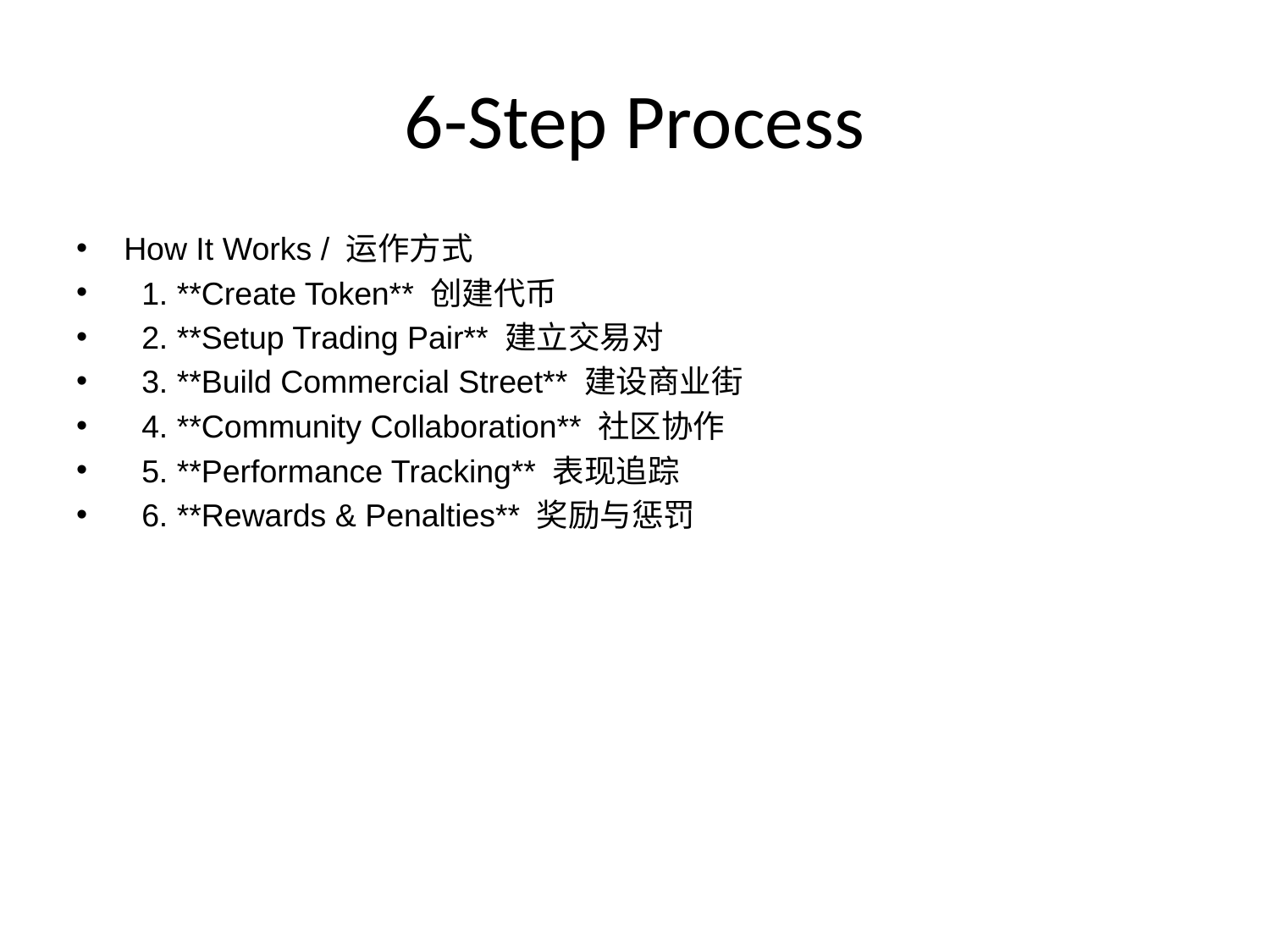

# 6-Step Process
How It Works / 运作方式
  1. **Create Token** 创建代币
  2. **Setup Trading Pair** 建立交易对
  3. **Build Commercial Street** 建设商业街
  4. **Community Collaboration** 社区协作
  5. **Performance Tracking** 表现追踪
  6. **Rewards & Penalties** 奖励与惩罚